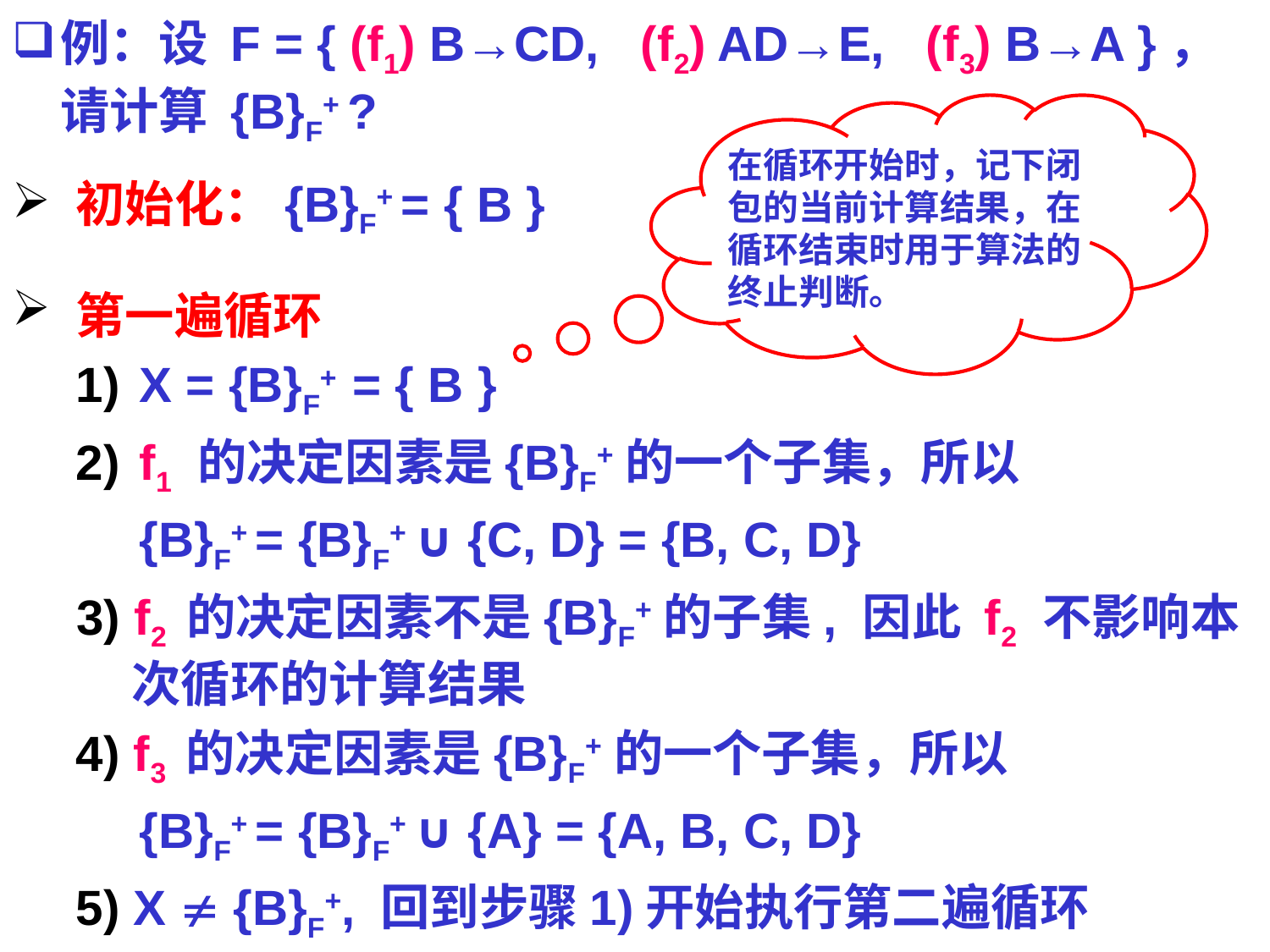

# 例：设 F = { (f1) B→CD,   (f2) AD→E,   (f3) B→A }，请计算 {B}F+ ?
在循环开始时，记下闭包的当前计算结果，在循环结束时用于算法的终止判断。
初始化：{B}F+ = { B }

第一遍循环
X = {B}F+  = { B }
f1 的决定因素是{B}F+的一个子集，所以
{B}F+ = {B}F+ ∪ {C, D} = {B, C, D}
3) f2 的决定因素不是{B}F+的子集, 因此 f2 不影响本次循环的计算结果
4) f3 的决定因素是{B}F+的一个子集，所以
{B}F+ = {B}F+ ∪ {A} = {A, B, C, D}
5) X ≠ {B}F+, 回到步骤1)开始执行第二遍循环
82
2007年度-教育部-IBM精品课程-南京大学计算机科学与技术系